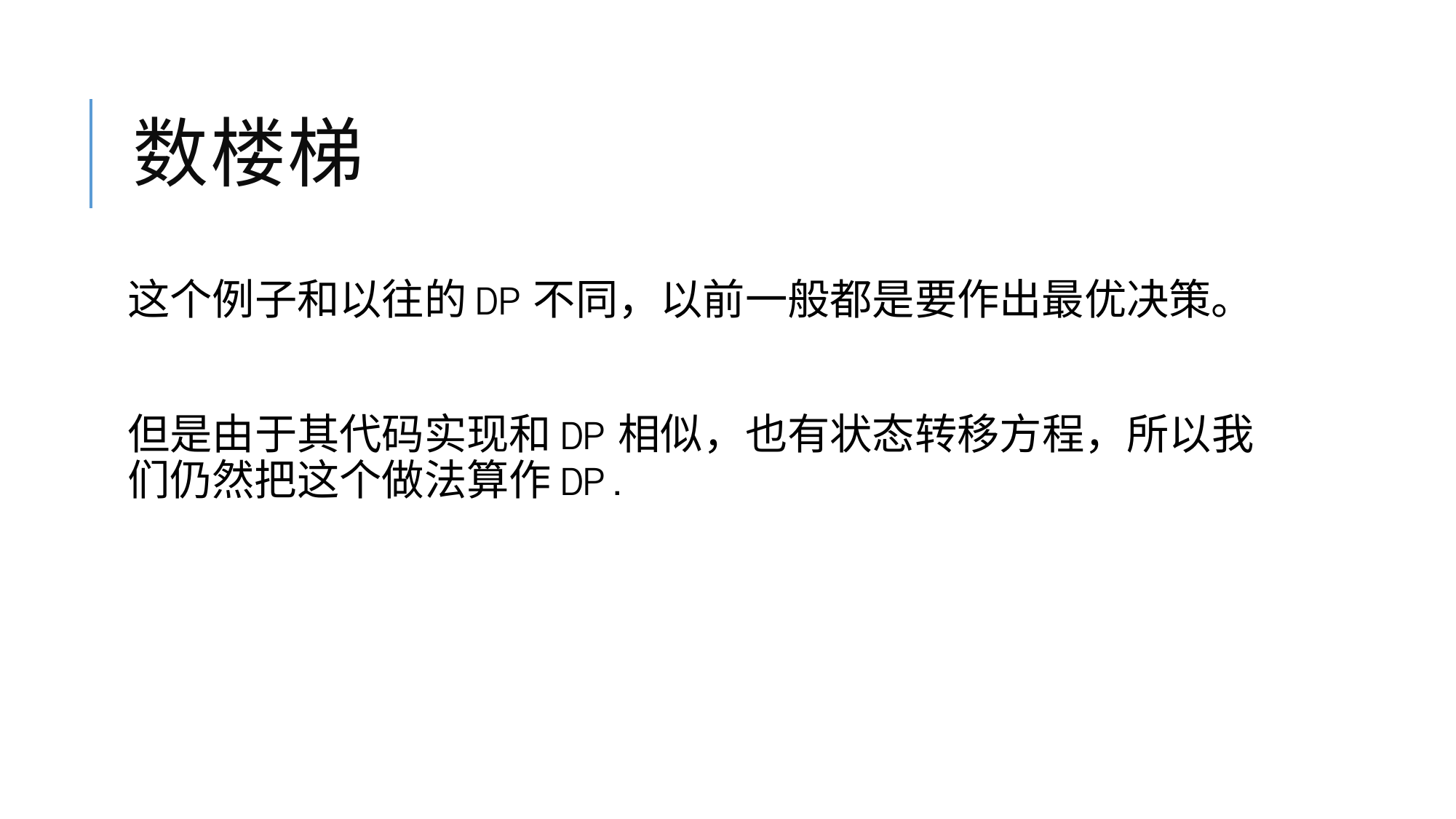

# 数楼梯
这个例子和以往的DP不同，以前一般都是要作出最优决策。

但是由于其代码实现和DP相似，也有状态转移方程，所以我们仍然把这个做法算作DP.